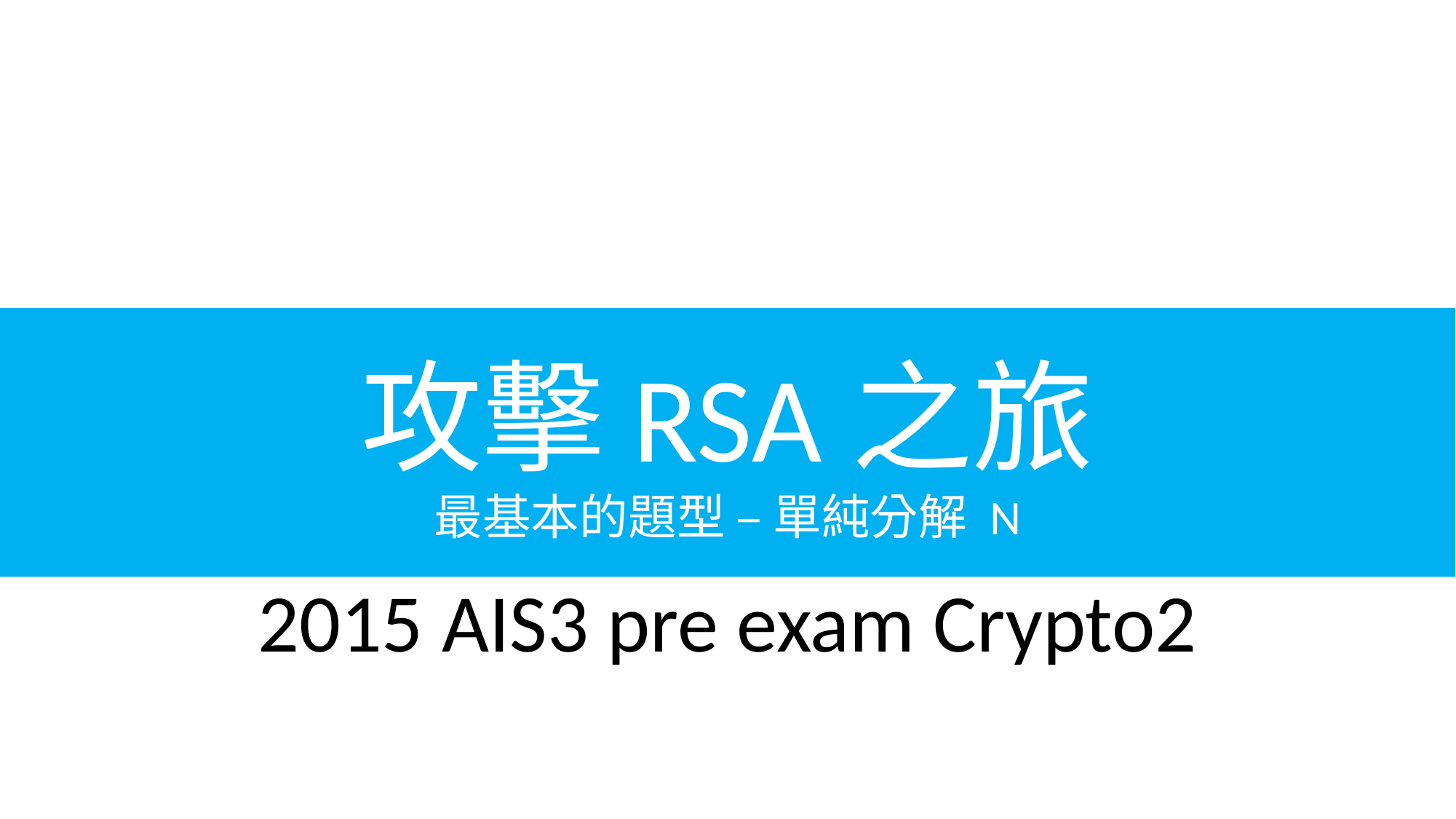

#
攻擊RSA之旅
最基本的題型 – 單純分解 N
2015 AIS3 pre exam Crypto2